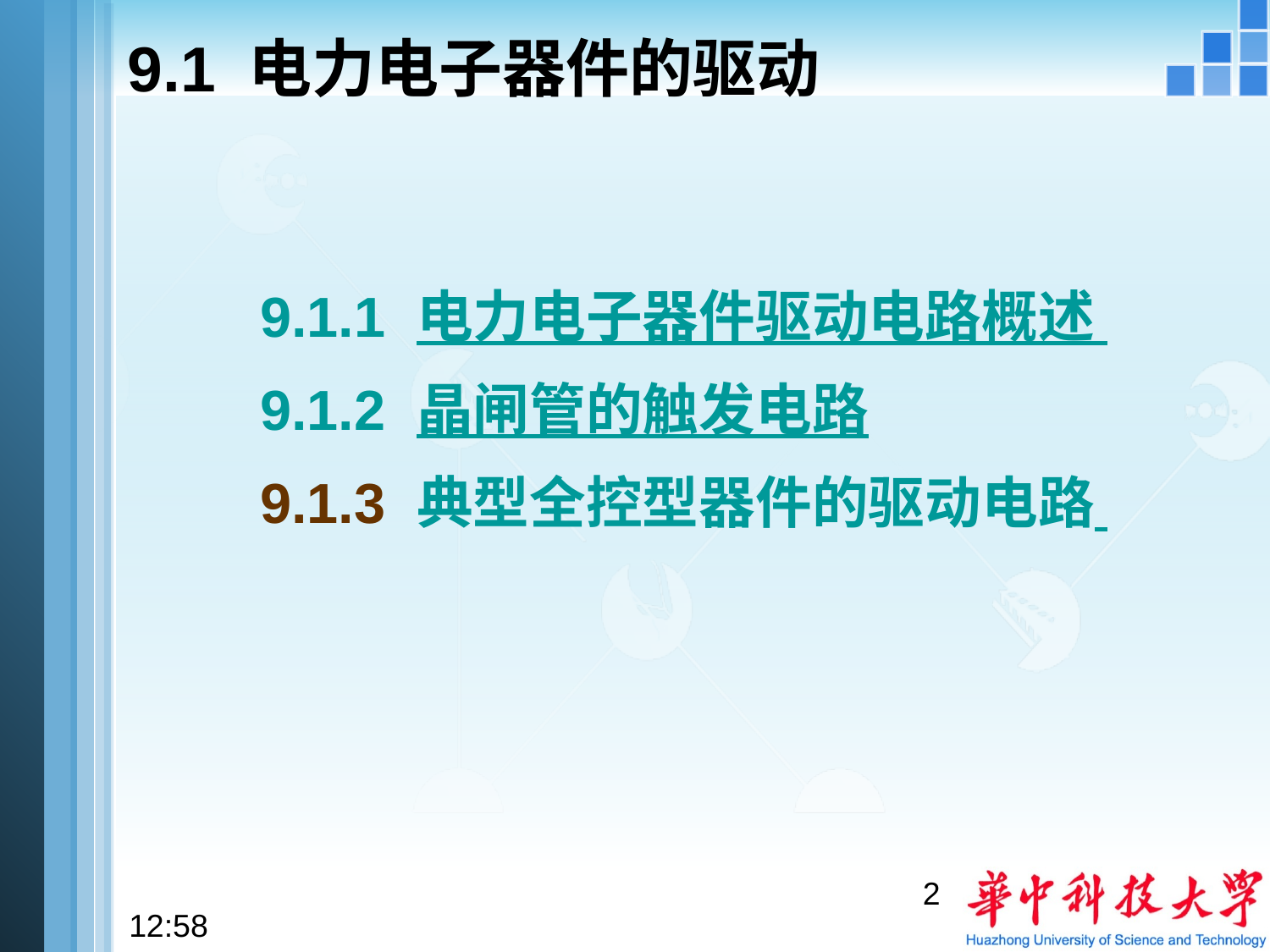

# 9.1 电力电子器件的驱动

       9.1.1  电力电子器件驱动电路概述
       9.1.2  晶闸管的触发电路
       9.1.3  典型全控型器件的驱动电路
2
12:58